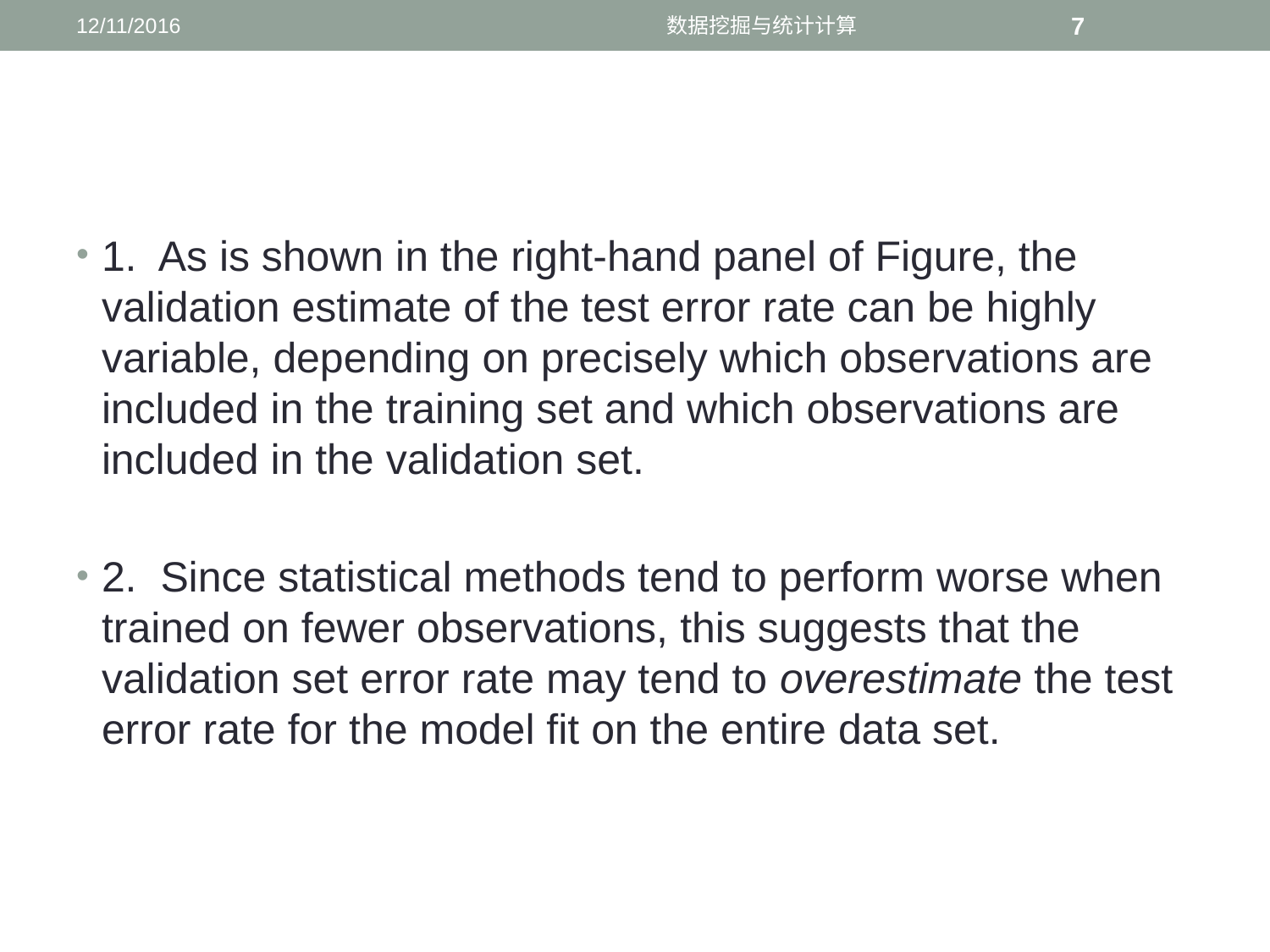

12/11/2016
数据挖掘与统计计算
7
#
1.  As is shown in the right-hand panel of Figure, the validation estimate of the test error rate can be highly variable, depending on precisely which observations are included in the training set and which observations are included in the validation set.

2.  Since statistical methods tend to perform worse when trained on fewer observations, this suggests that the validation set error rate may tend to overestimate the test error rate for the model fit on the entire data set.